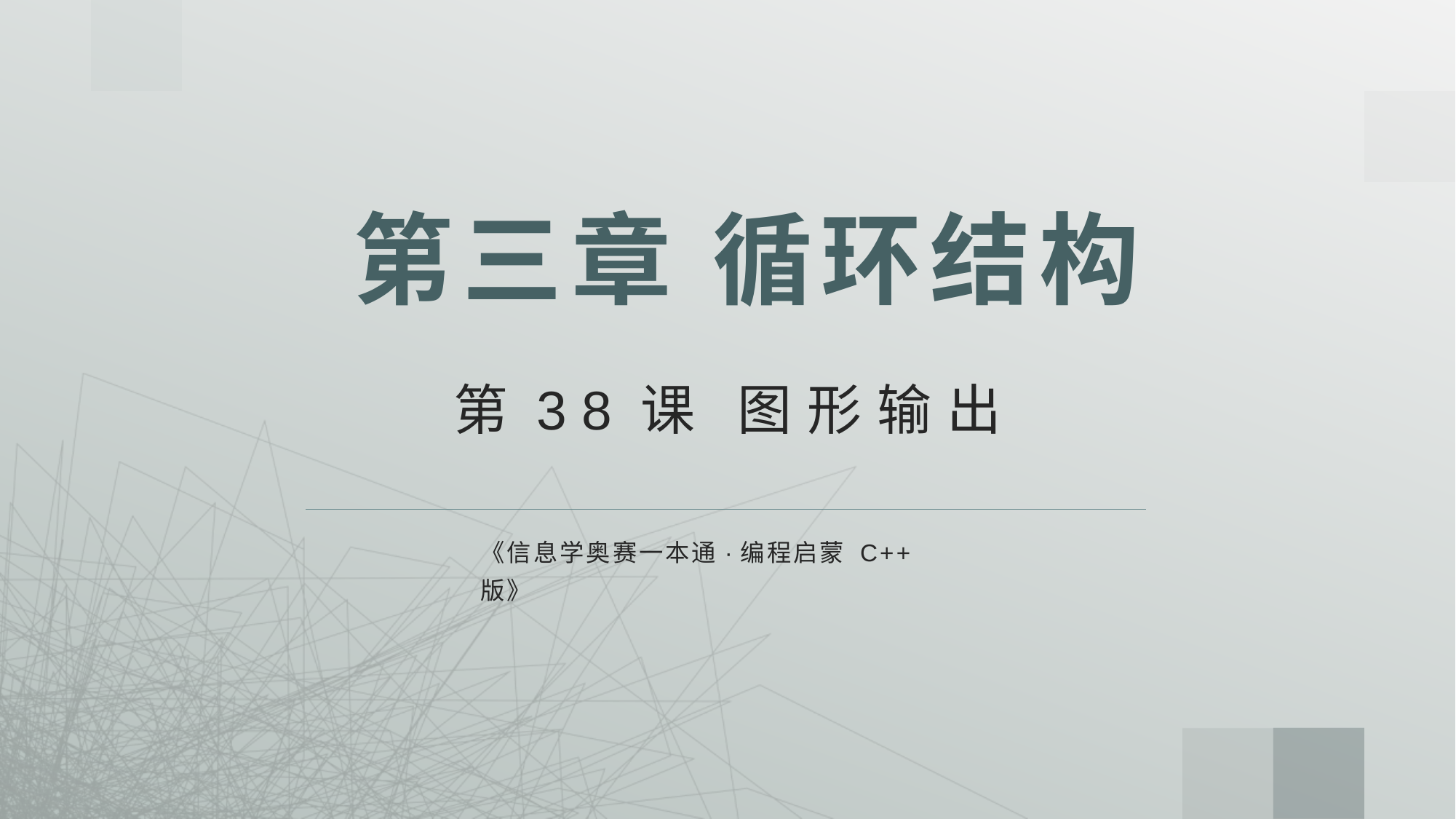

# 第三章 循环结构
第38课 图形输出
《信息学奥赛一本通·编程启蒙 C++版》